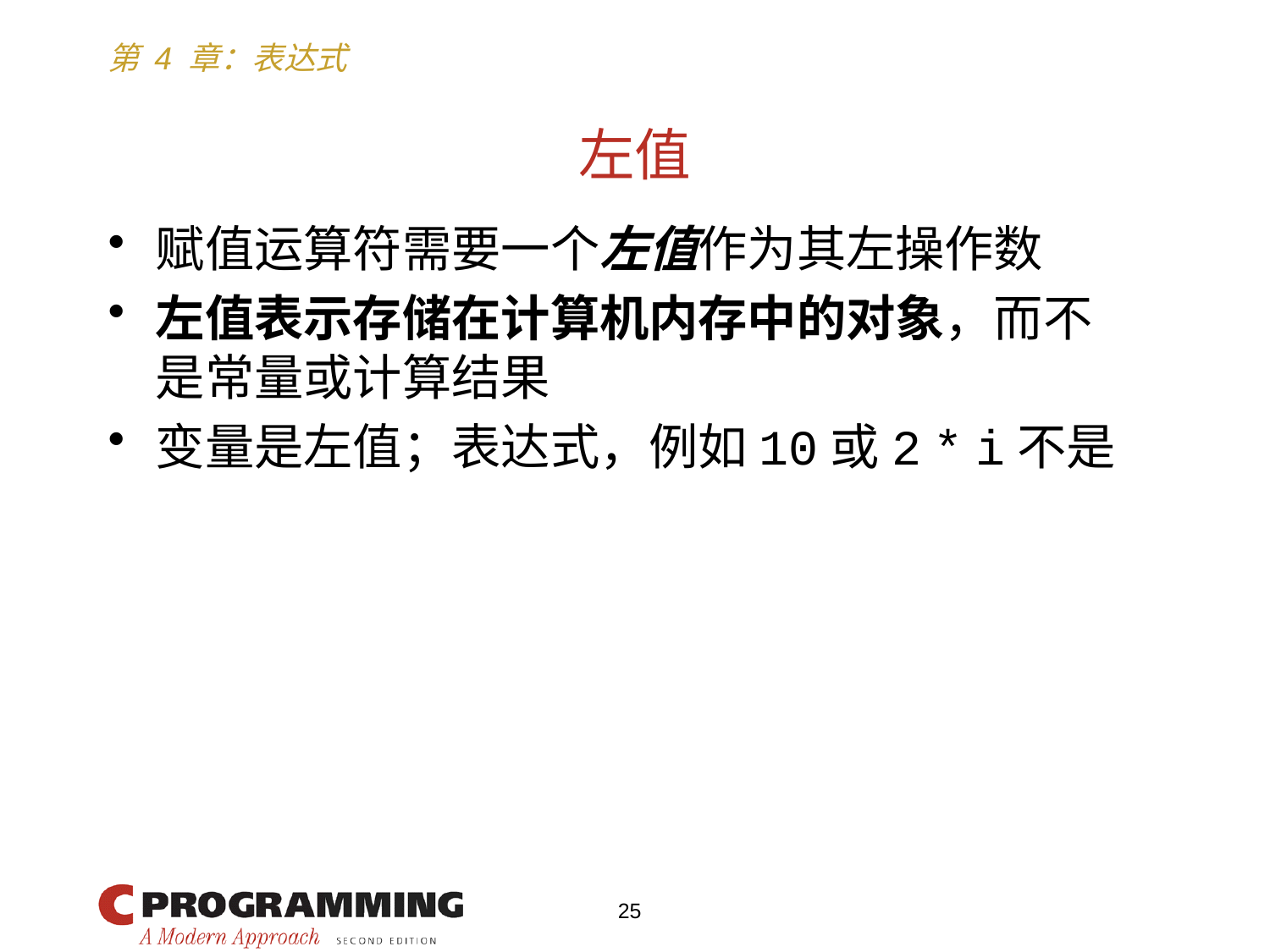

# 左值
赋值运算符需要一个左值作为其左操作数
左值表示存储在计算机内存中的对象，而不是常量或计算结果
变量是左值；表达式，例如10或2 * i不是

25